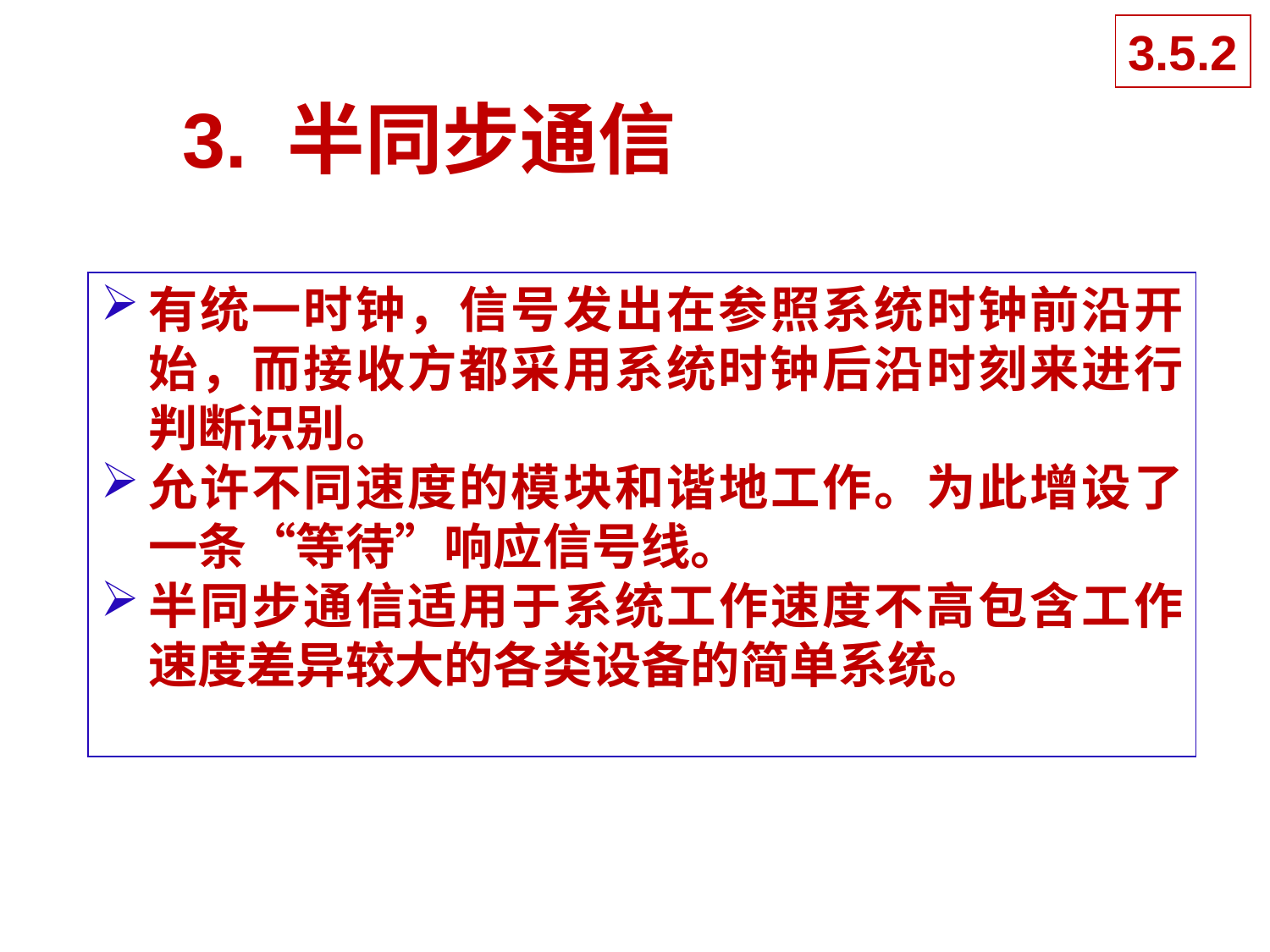

3.5.2
# 3. 半同步通信
有统一时钟，信号发出在参照系统时钟前沿开始，而接收方都采用系统时钟后沿时刻来进行判断识别。
允许不同速度的模块和谐地工作。为此增设了一条“等待”响应信号线。
半同步通信适用于系统工作速度不高包含工作速度差异较大的各类设备的简单系统。